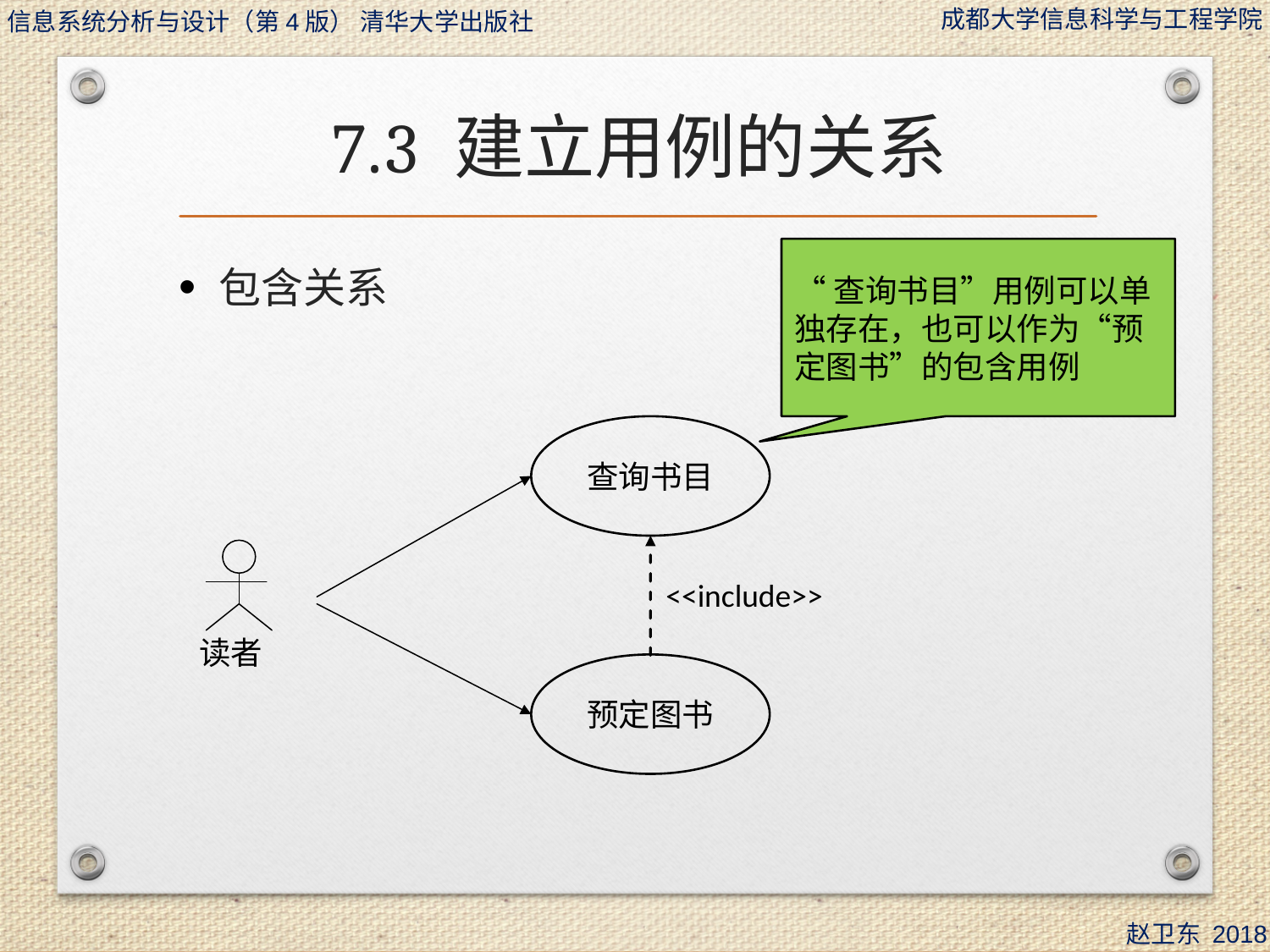

# 7.3 建立用例的关系
“查询书目”用例可以单独存在，也可以作为“预定图书”的包含用例
包含关系
查询书目

读者
<<include>>
预定图书